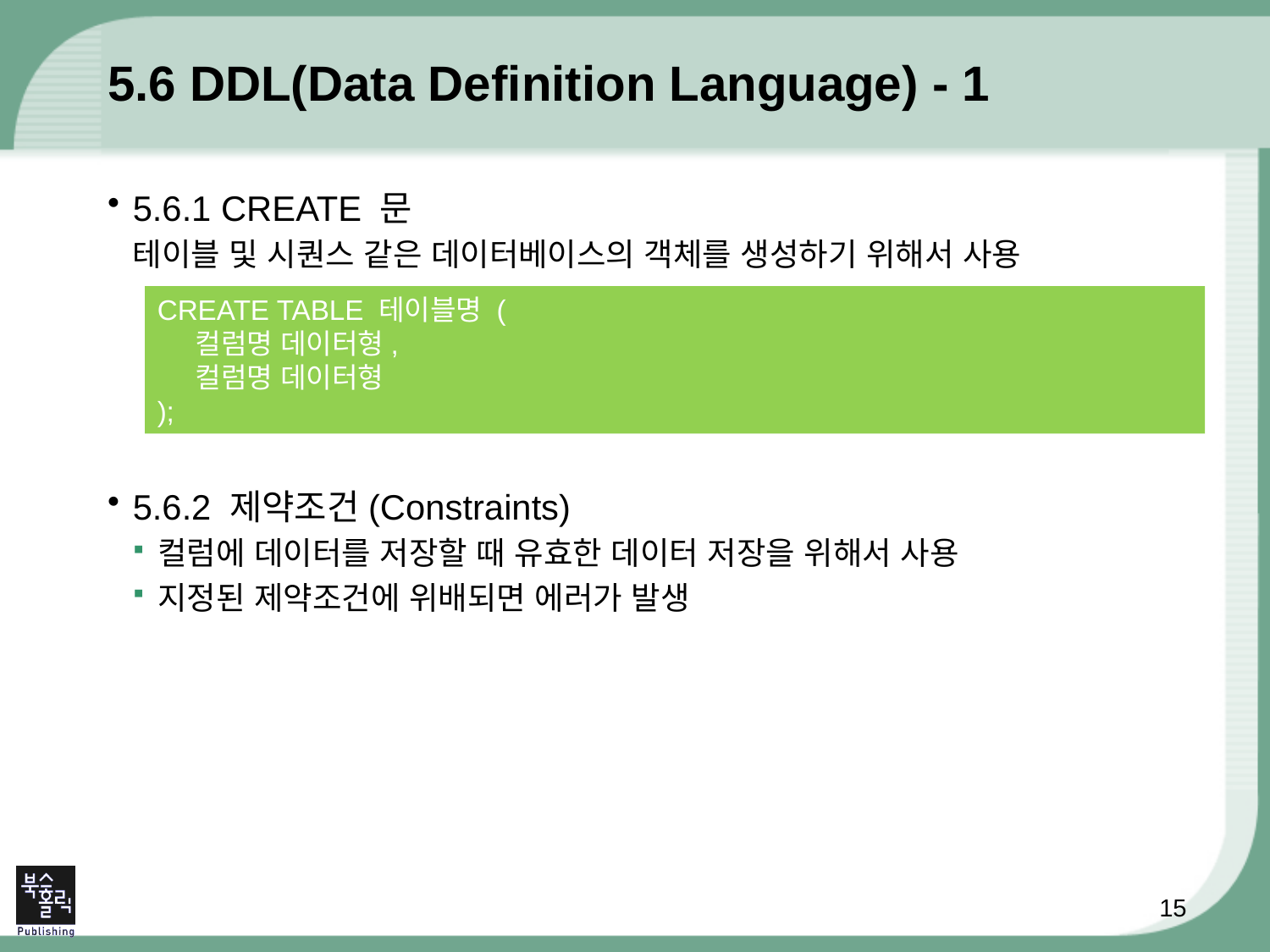

# 5.6 DDL(Data Definition Language) - 1
5.6.1 CREATE 문
테이블 및 시퀀스 같은 데이터베이스의 객체를 생성하기 위해서 사용

5.6.2 제약조건(Constraints)
컬럼에 데이터를 저장할 때 유효한 데이터 저장을 위해서 사용
지정된 제약조건에 위배되면 에러가 발생
CREATE TABLE 테이블명 (
    컬럼명 데이터형,
    컬럼명 데이터형
);
15